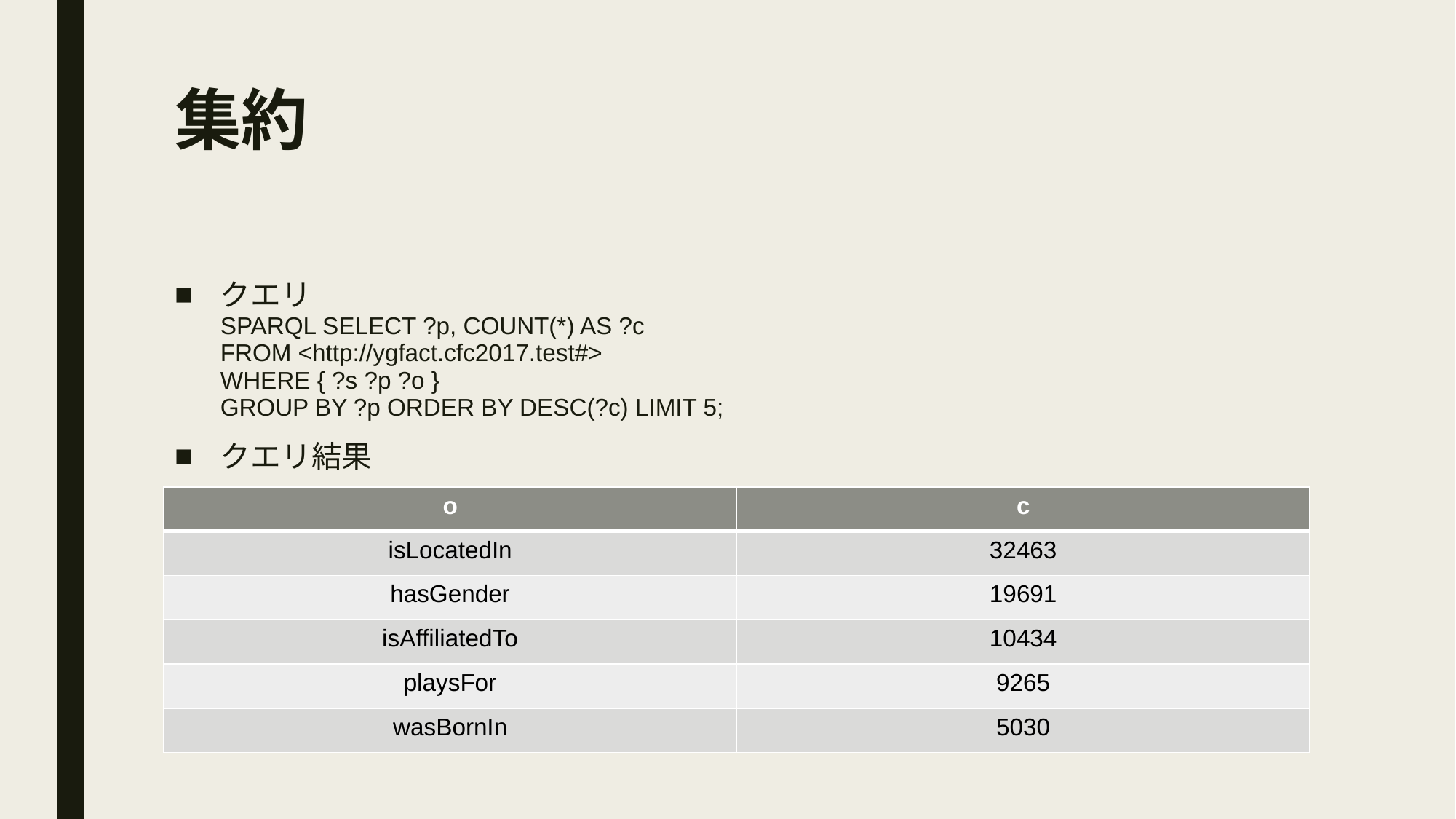

# 集約
クエリ
SPARQL SELECT ?p, COUNT(*) AS ?c
FROM <http://ygfact.cfc2017.test#>
WHERE { ?s ?p ?o }
GROUP BY ?p ORDER BY DESC(?c) LIMIT 5;
クエリ結果
| o | c |
| --- | --- |
| isLocatedIn | 32463 |
| hasGender | 19691 |
| isAffiliatedTo | 10434 |
| playsFor | 9265 |
| wasBornIn | 5030 |